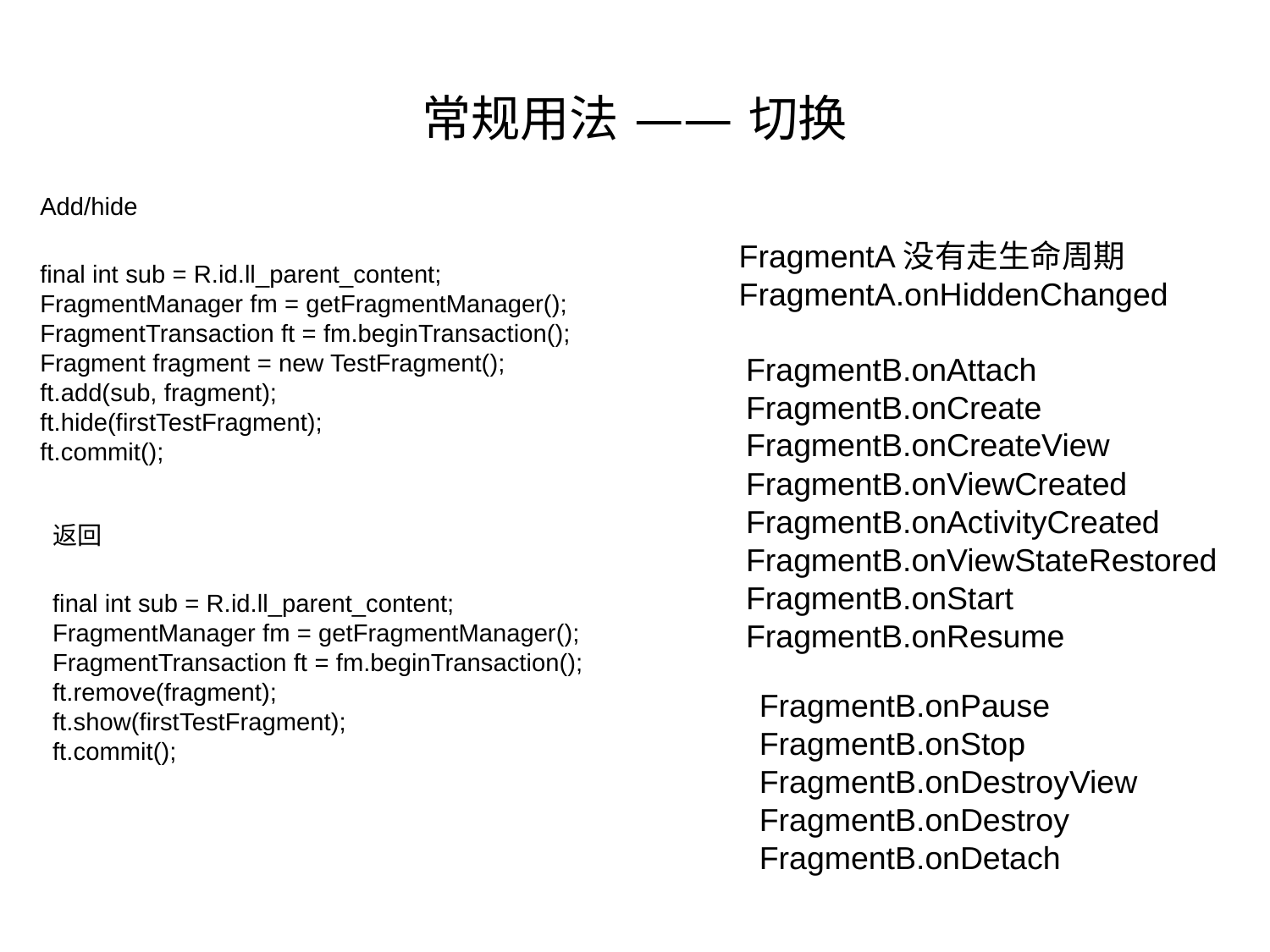

常规用法 —— 切换
Add/hide

final int sub = R.id.ll_parent_content;
FragmentManager fm = getFragmentManager();
FragmentTransaction ft = fm.beginTransaction();
Fragment fragment = new TestFragment();
ft.add(sub, fragment);
ft.hide(firstTestFragment);
ft.commit();
FragmentA没有走生命周期
FragmentA.onHiddenChanged
FragmentB.onAttach
FragmentB.onCreate
FragmentB.onCreateView
FragmentB.onViewCreated
FragmentB.onActivityCreated
FragmentB.onViewStateRestored
FragmentB.onStart
FragmentB.onResume
返回

final int sub = R.id.ll_parent_content;
FragmentManager fm = getFragmentManager();
FragmentTransaction ft = fm.beginTransaction();
ft.remove(fragment);
ft.show(firstTestFragment);
ft.commit();
FragmentB.onPause
FragmentB.onStop
FragmentB.onDestroyView
FragmentB.onDestroy
FragmentB.onDetach